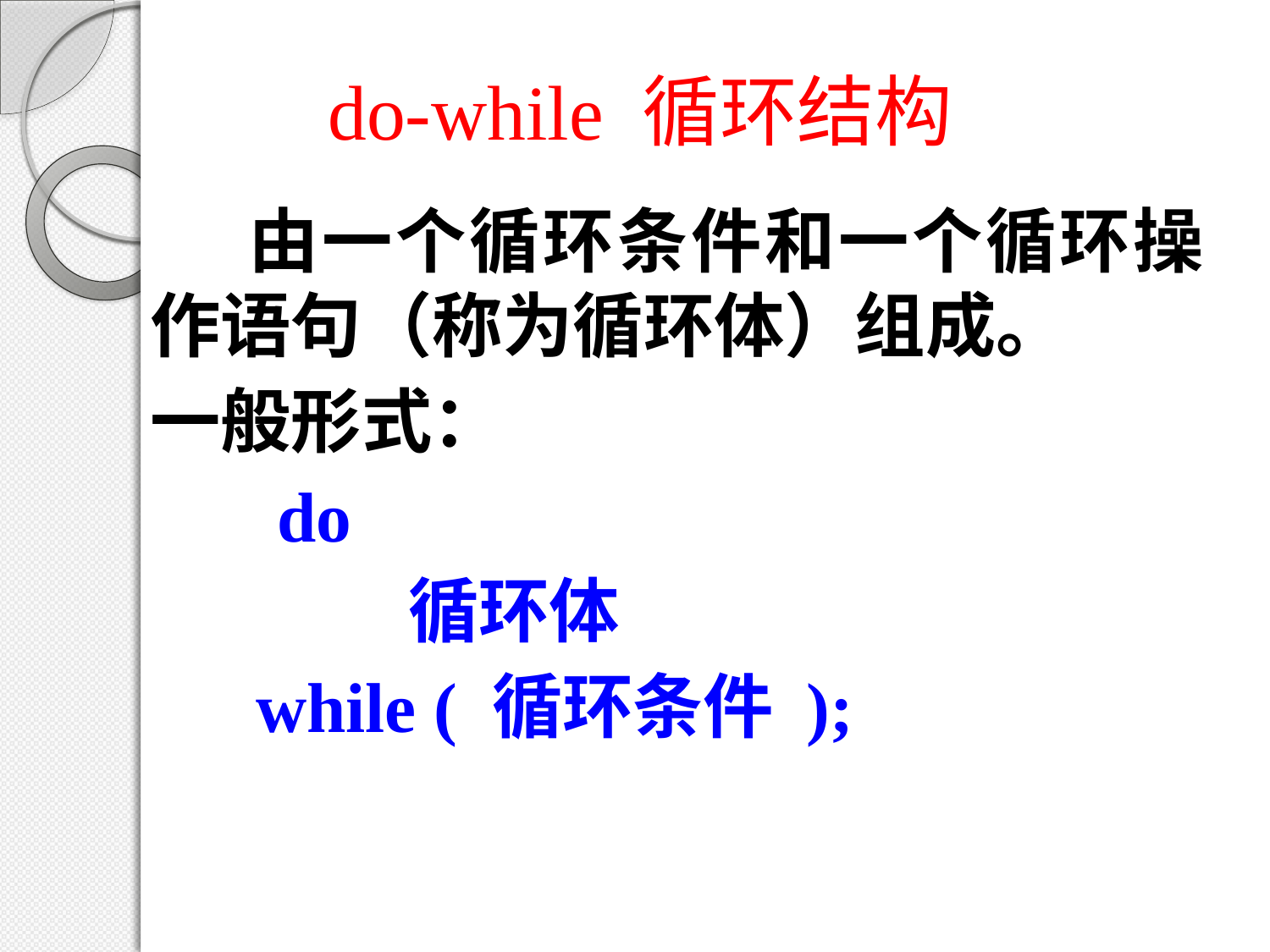

# do-while 循环结构
    由一个循环条件和一个循环操作语句（称为循环体）组成。
一般形式：
   do
               循环体
      while ( 循环条件 );
33